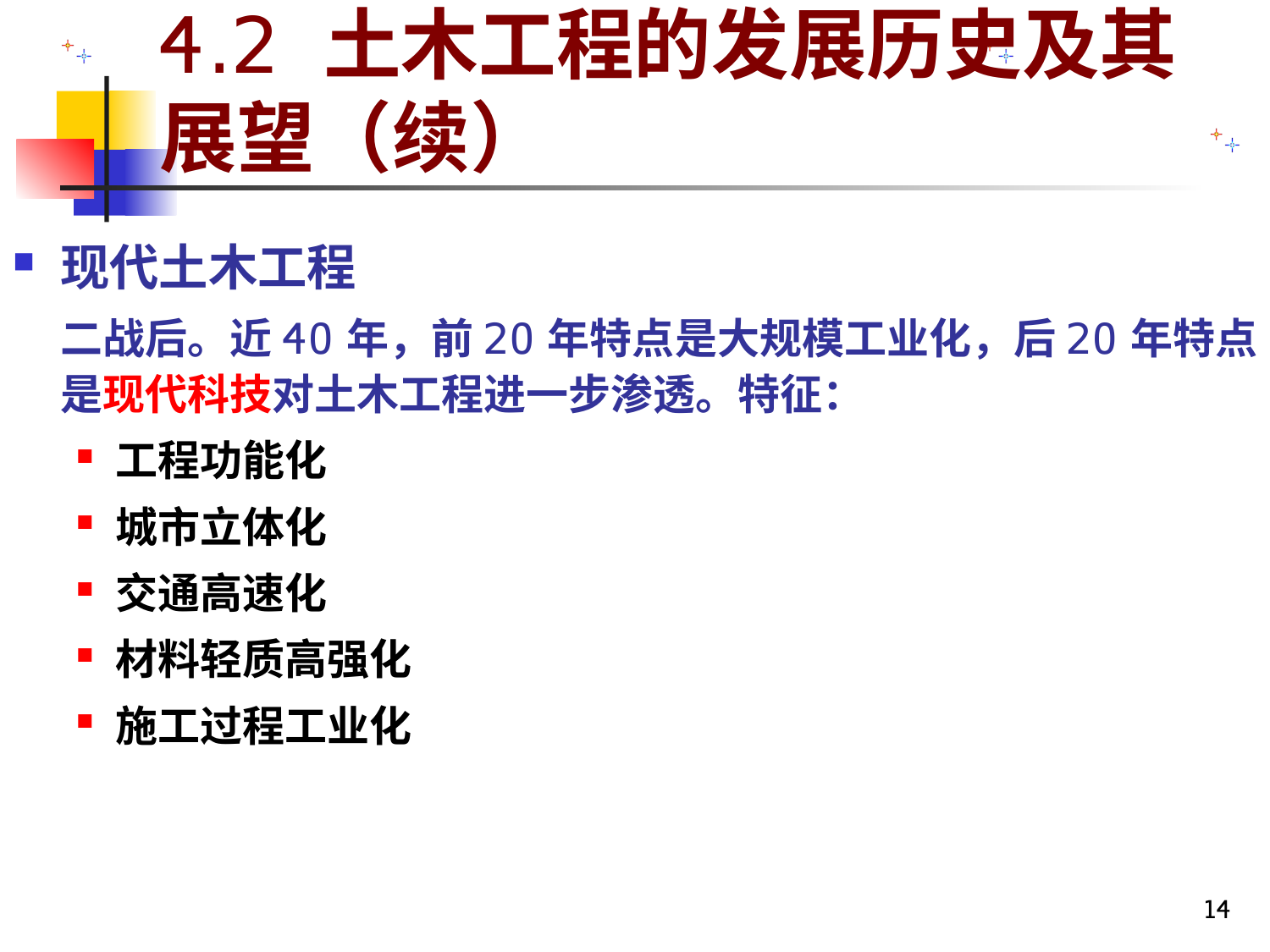

# 4.2 土木工程的发展历史及其展望（续）
现代土木工程
二战后。近40年，前20年特点是大规模工业化，后20年特点是现代科技对土木工程进一步渗透。特征：
工程功能化
城市立体化
交通高速化
材料轻质高强化
施工过程工业化

14